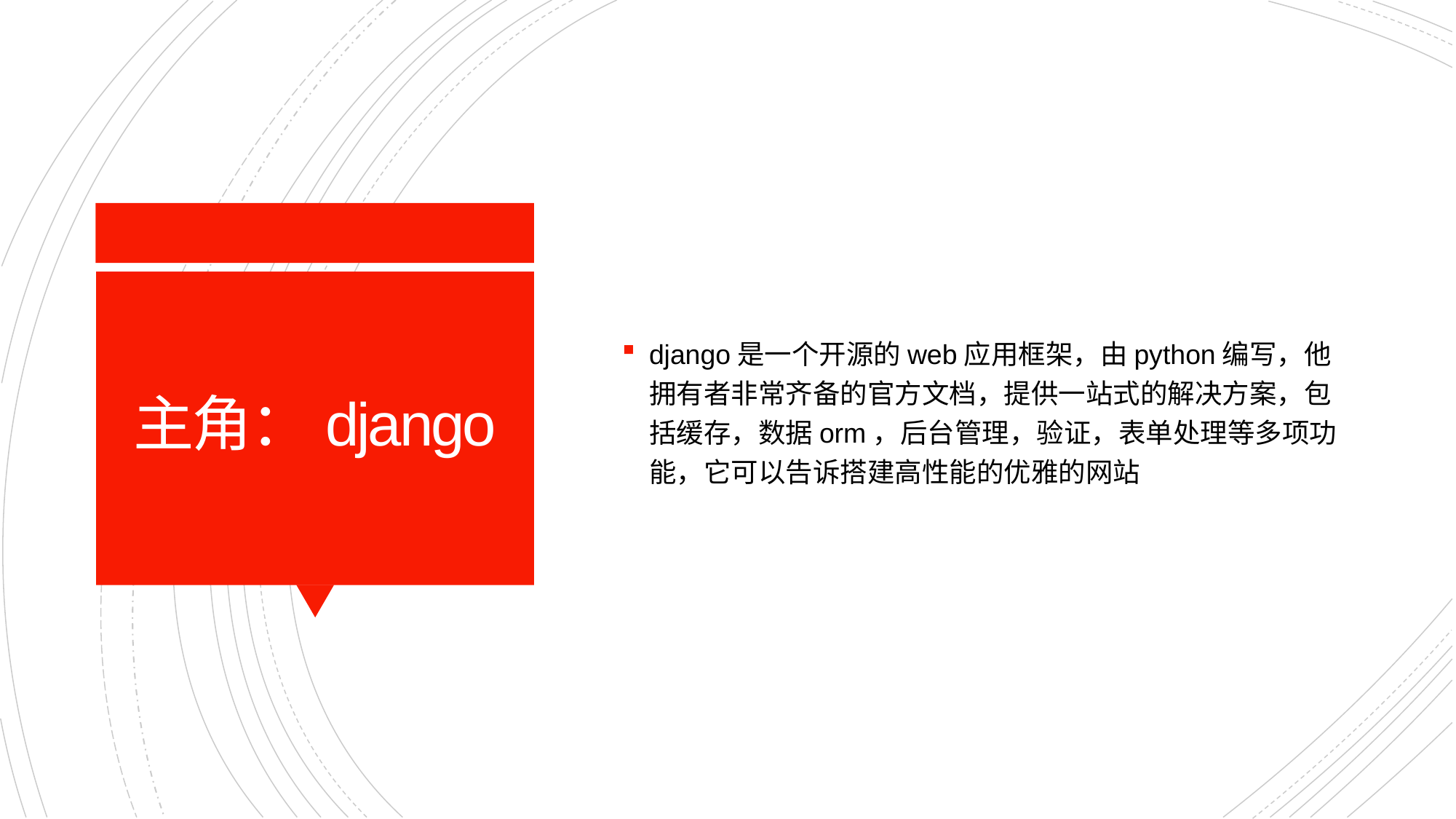

django是一个开源的web应用框架，由python编写，他拥有者非常齐备的官方文档，提供一站式的解决方案，包括缓存，数据orm，后台管理，验证，表单处理等多项功能，它可以告诉搭建高性能的优雅的网站
# 主角：django